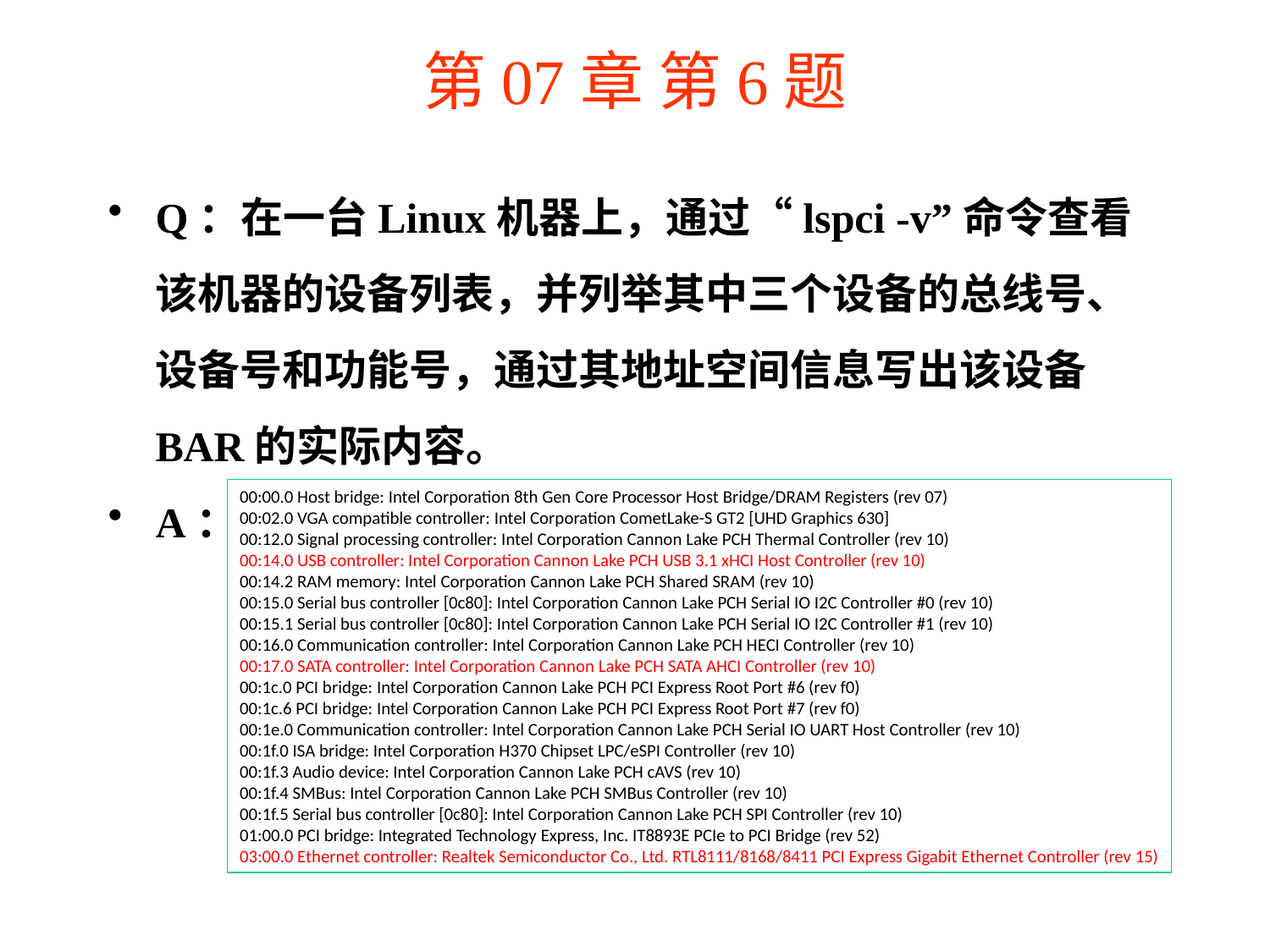

# 第07章 第6题
Q：在一台Linux机器上，通过“lspci -v”命令查看该机器的设备列表，并列举其中三个设备的总线号、设备号和功能号，通过其地址空间信息写出该设备BAR的实际内容。
A：

00:00.0 Host bridge: Intel Corporation 8th Gen Core Processor Host Bridge/DRAM Registers (rev 07)
00:02.0 VGA compatible controller: Intel Corporation CometLake-S GT2 [UHD Graphics 630]
00:12.0 Signal processing controller: Intel Corporation Cannon Lake PCH Thermal Controller (rev 10)
00:14.0 USB controller: Intel Corporation Cannon Lake PCH USB 3.1 xHCI Host Controller (rev 10)
00:14.2 RAM memory: Intel Corporation Cannon Lake PCH Shared SRAM (rev 10)
00:15.0 Serial bus controller [0c80]: Intel Corporation Cannon Lake PCH Serial IO I2C Controller #0 (rev 10)
00:15.1 Serial bus controller [0c80]: Intel Corporation Cannon Lake PCH Serial IO I2C Controller #1 (rev 10)
00:16.0 Communication controller: Intel Corporation Cannon Lake PCH HECI Controller (rev 10)
00:17.0 SATA controller: Intel Corporation Cannon Lake PCH SATA AHCI Controller (rev 10)
00:1c.0 PCI bridge: Intel Corporation Cannon Lake PCH PCI Express Root Port #6 (rev f0)
00:1c.6 PCI bridge: Intel Corporation Cannon Lake PCH PCI Express Root Port #7 (rev f0)
00:1e.0 Communication controller: Intel Corporation Cannon Lake PCH Serial IO UART Host Controller (rev 10)
00:1f.0 ISA bridge: Intel Corporation H370 Chipset LPC/eSPI Controller (rev 10)
00:1f.3 Audio device: Intel Corporation Cannon Lake PCH cAVS (rev 10)
00:1f.4 SMBus: Intel Corporation Cannon Lake PCH SMBus Controller (rev 10)
00:1f.5 Serial bus controller [0c80]: Intel Corporation Cannon Lake PCH SPI Controller (rev 10)
01:00.0 PCI bridge: Integrated Technology Express, Inc. IT8893E PCIe to PCI Bridge (rev 52)
03:00.0 Ethernet controller: Realtek Semiconductor Co., Ltd. RTL8111/8168/8411 PCI Express Gigabit Ethernet Controller (rev 15)